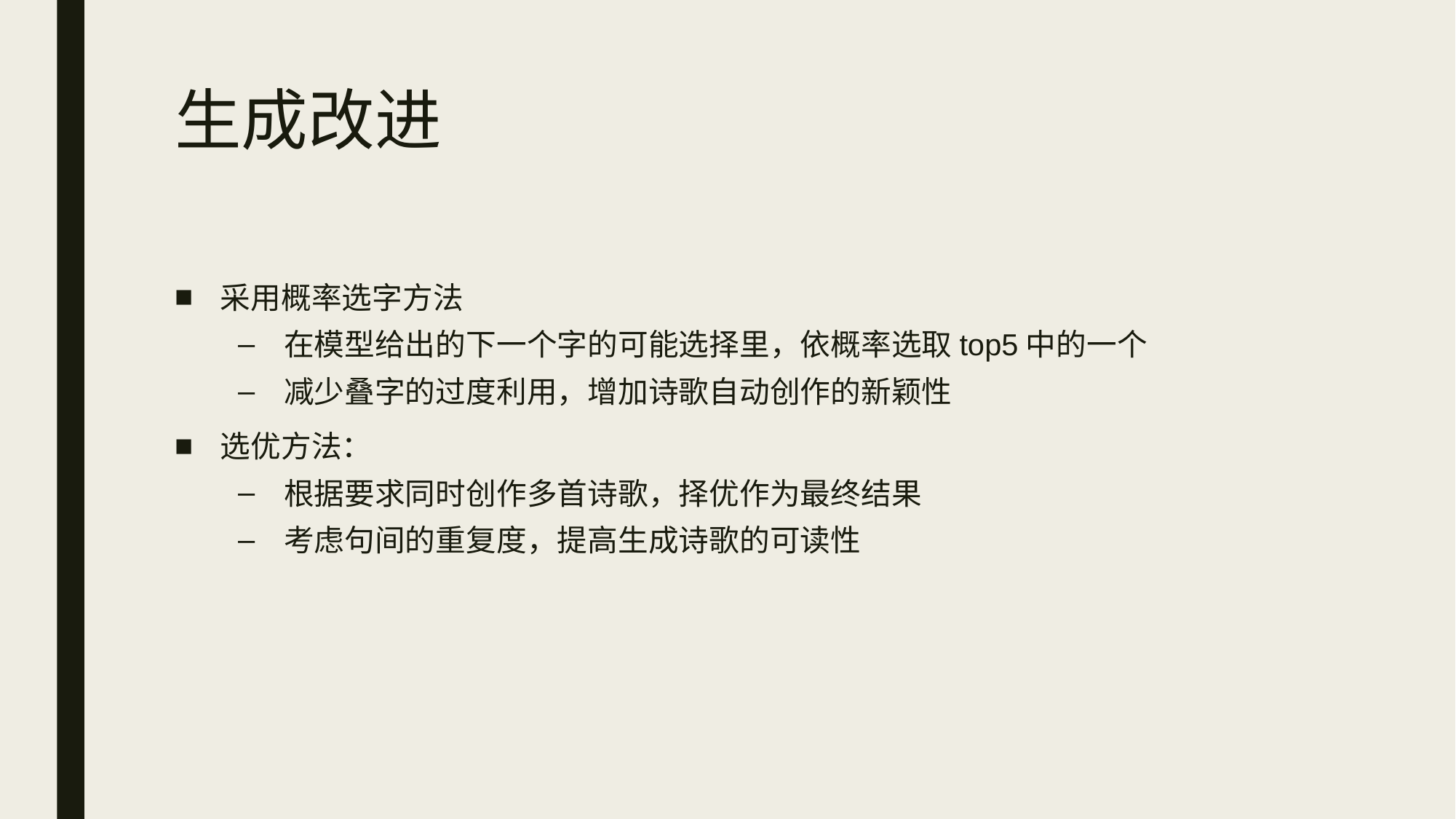

# 生成改进
采用概率选字方法
在模型给出的下一个字的可能选择里，依概率选取top5中的一个
减少叠字的过度利用，增加诗歌自动创作的新颖性
选优方法：
根据要求同时创作多首诗歌，择优作为最终结果
考虑句间的重复度，提高生成诗歌的可读性